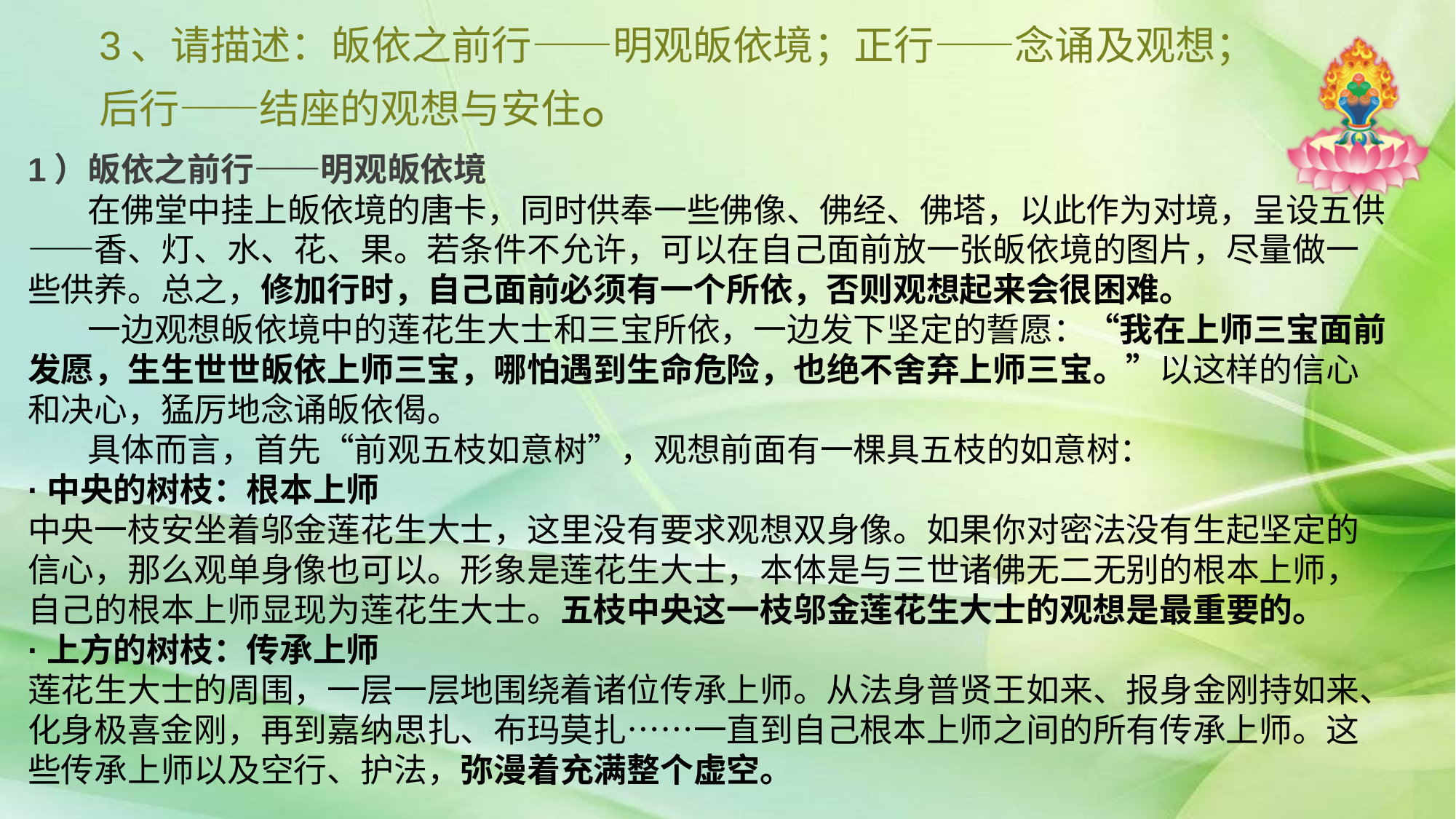

# 3、请描述：皈依之前行——明观皈依境；正行——念诵及观想；后行——结座的观想与安住。
1）皈依之前行——明观皈依境
       在佛堂中挂上皈依境的唐卡，同时供奉一些佛像、佛经、佛塔，以此作为对境，呈设五供——香、灯、水、花、果。若条件不允许，可以在自己面前放一张皈依境的图片，尽量做一些供养。总之，修加行时，自己面前必须有一个所依，否则观想起来会很困难。
       一边观想皈依境中的莲花生大士和三宝所依，一边发下坚定的誓愿：“我在上师三宝面前发愿，生生世世皈依上师三宝，哪怕遇到生命危险，也绝不舍弃上师三宝。”以这样的信心和决心，猛厉地念诵皈依偈。
       具体而言，首先“前观五枝如意树”，观想前面有一棵具五枝的如意树：
·中央的树枝：根本上师
中央一枝安坐着邬金莲花生大士，这里没有要求观想双身像。如果你对密法没有生起坚定的信心，那么观单身像也可以。形象是莲花生大士，本体是与三世诸佛无二无别的根本上师，自己的根本上师显现为莲花生大士。五枝中央这一枝邬金莲花生大士的观想是最重要的。
·上方的树枝：传承上师
莲花生大士的周围，一层一层地围绕着诸位传承上师。从法身普贤王如来、报身金刚持如来、化身极喜金刚，再到嘉纳思扎、布玛莫扎……一直到自己根本上师之间的所有传承上师。这些传承上师以及空行、护法，弥漫着充满整个虚空。